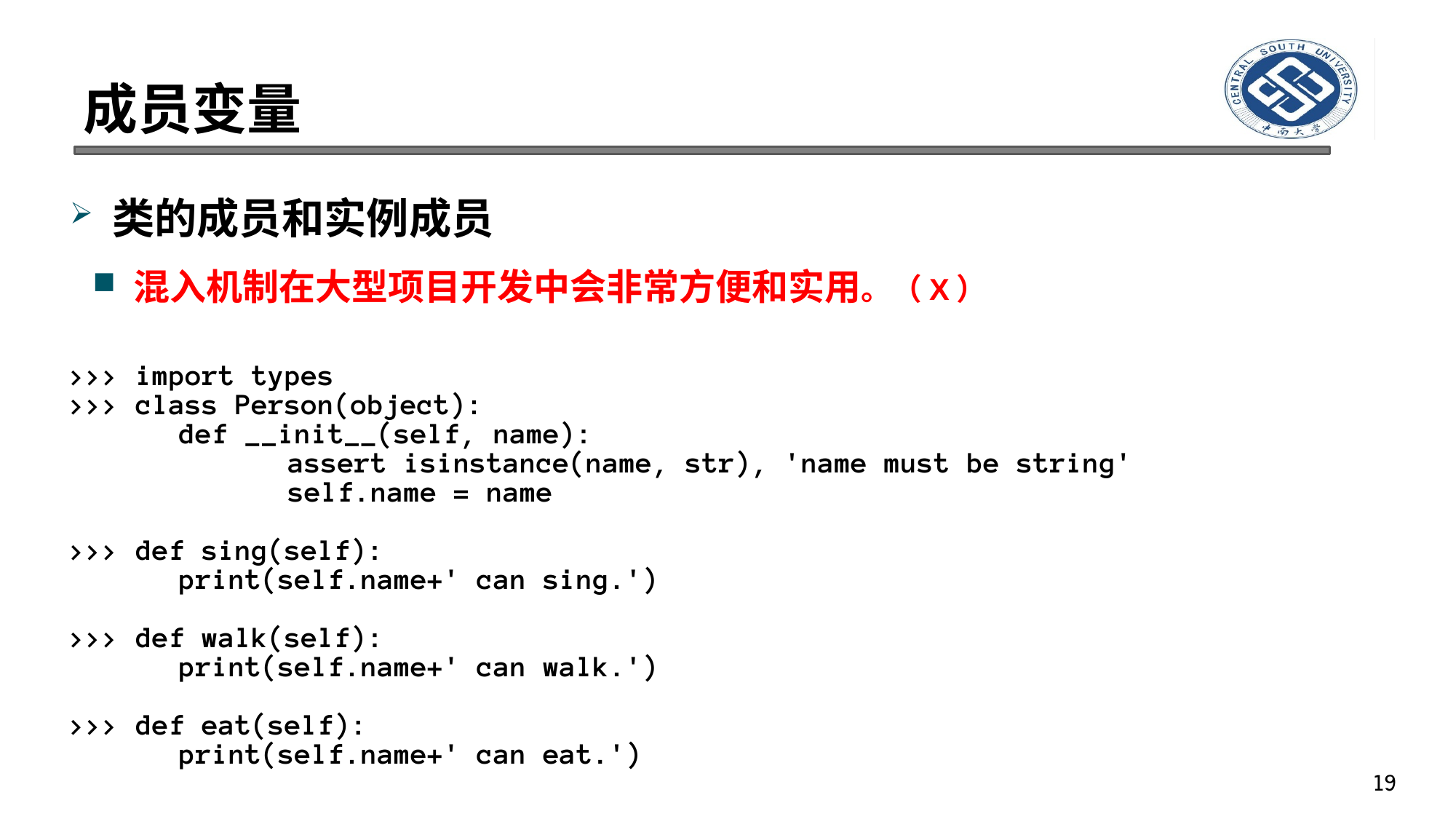

# 成员变量
类的成员和实例成员
混入机制在大型项目开发中会非常方便和实用。（X）

>>> import types
>>> class Person(object):
		def __init__(self, name):
			assert isinstance(name, str), 'name must be string'
			self.name = name

>>> def sing(self):
		print(self.name+' can sing.')

>>> def walk(self):
		print(self.name+' can walk.')

>>> def eat(self):
		print(self.name+' can eat.')

19